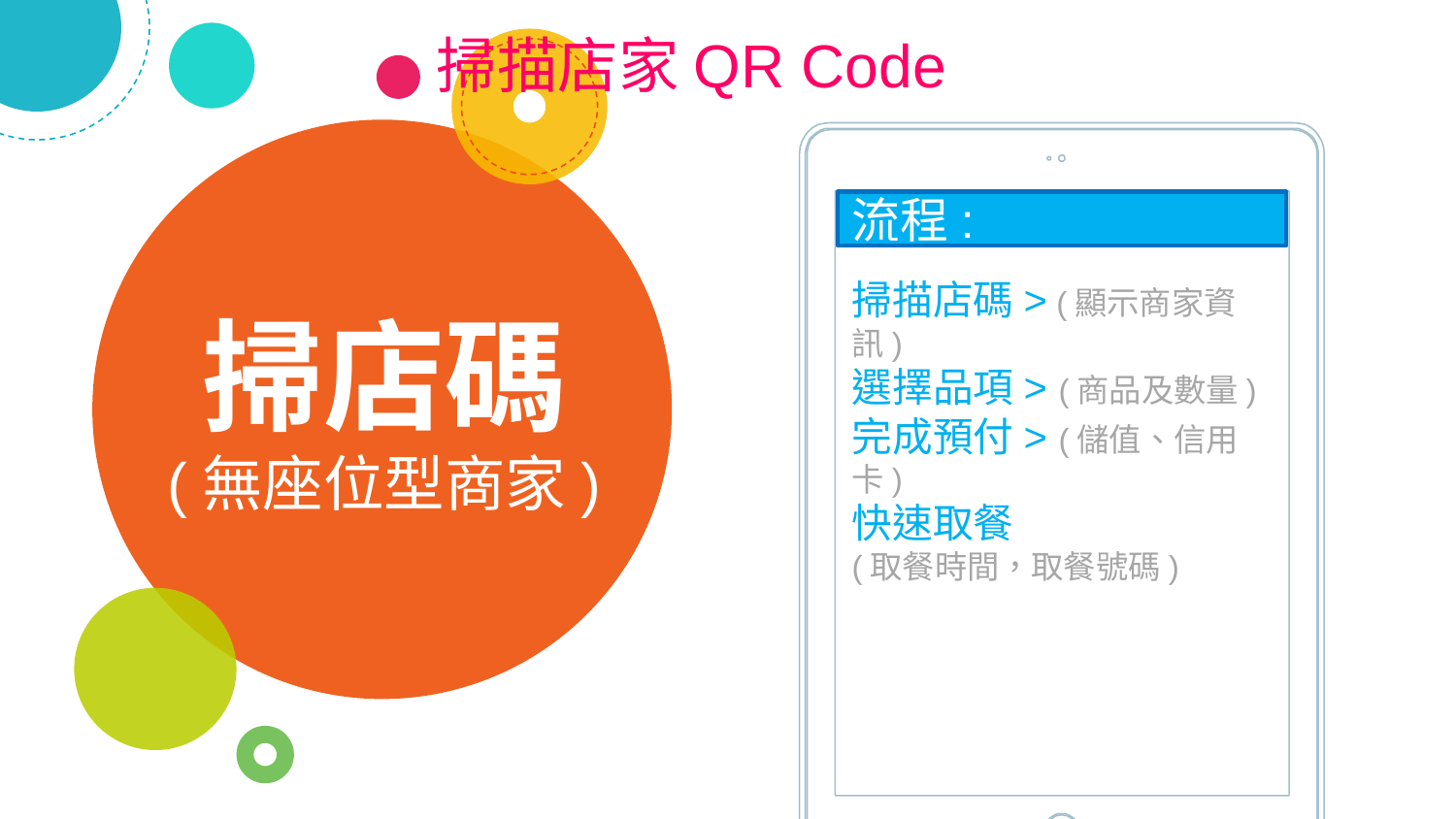

掃描店家QR Code
掃店碼
(無座位型商家)

流程:
掃描店碼> (顯示商家資訊)
選擇品項> (商品及數量)
完成預付> (儲值、信用卡)
快速取餐
(取餐時間，取餐號碼)